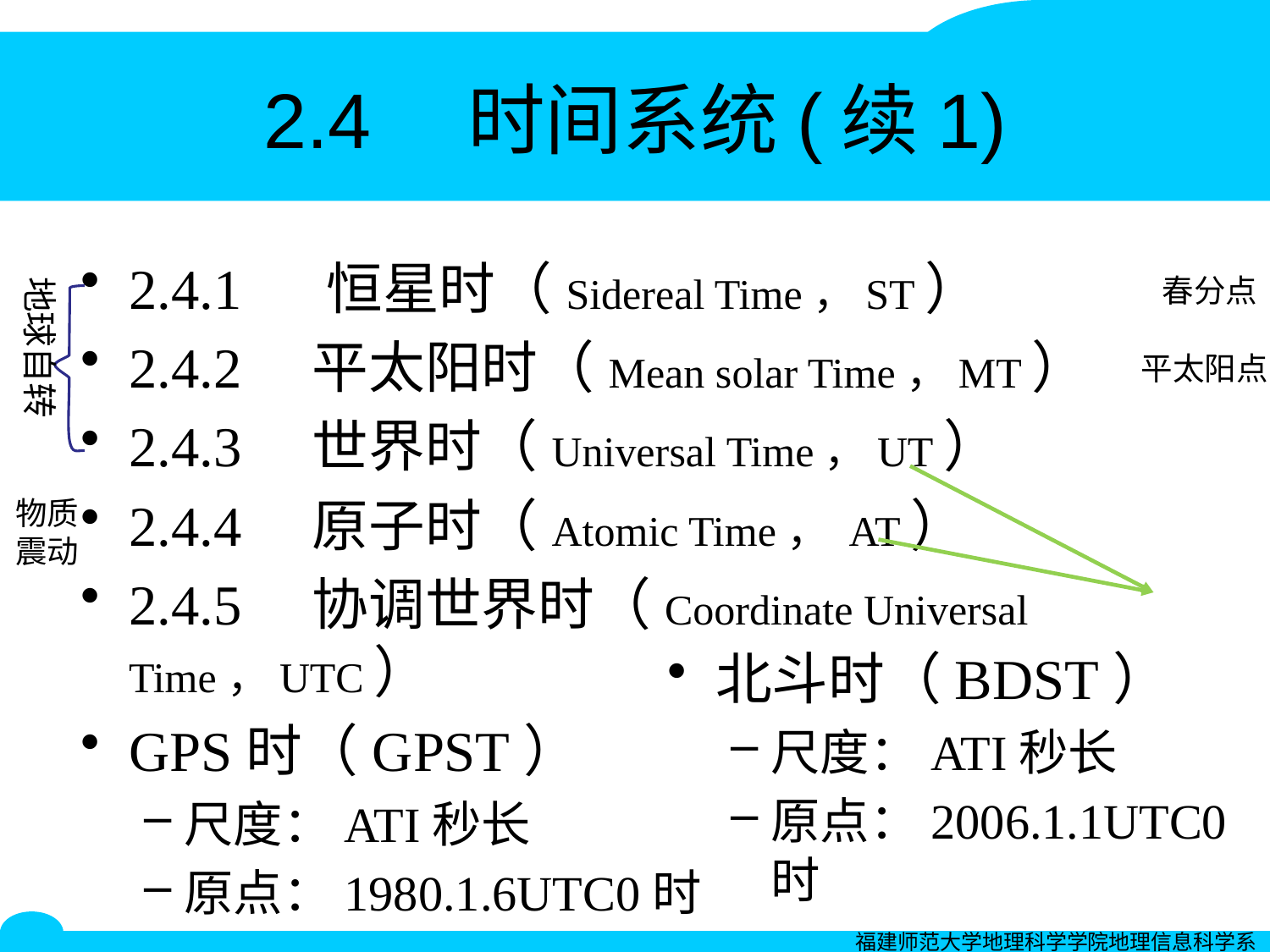

# 2.4　时间系统(续1)
2.4.1 　恒星时（Sidereal Time，ST）
2.4.2　平太阳时（Mean solar Time，MT）
2.4.3　世界时（Universal Time，UT）
2.4.4　原子时（Atomic Time， AT）
2.4.5　协调世界时（Coordinate Universal Time，UTC）
GPS时（GPST）
尺度：ATI秒长
原点：1980.1.6UTC0时
地球自转
春分点

平太阳点
物质
震动
北斗时（BDST）
尺度：ATI秒长
原点：2006.1.1UTC0时